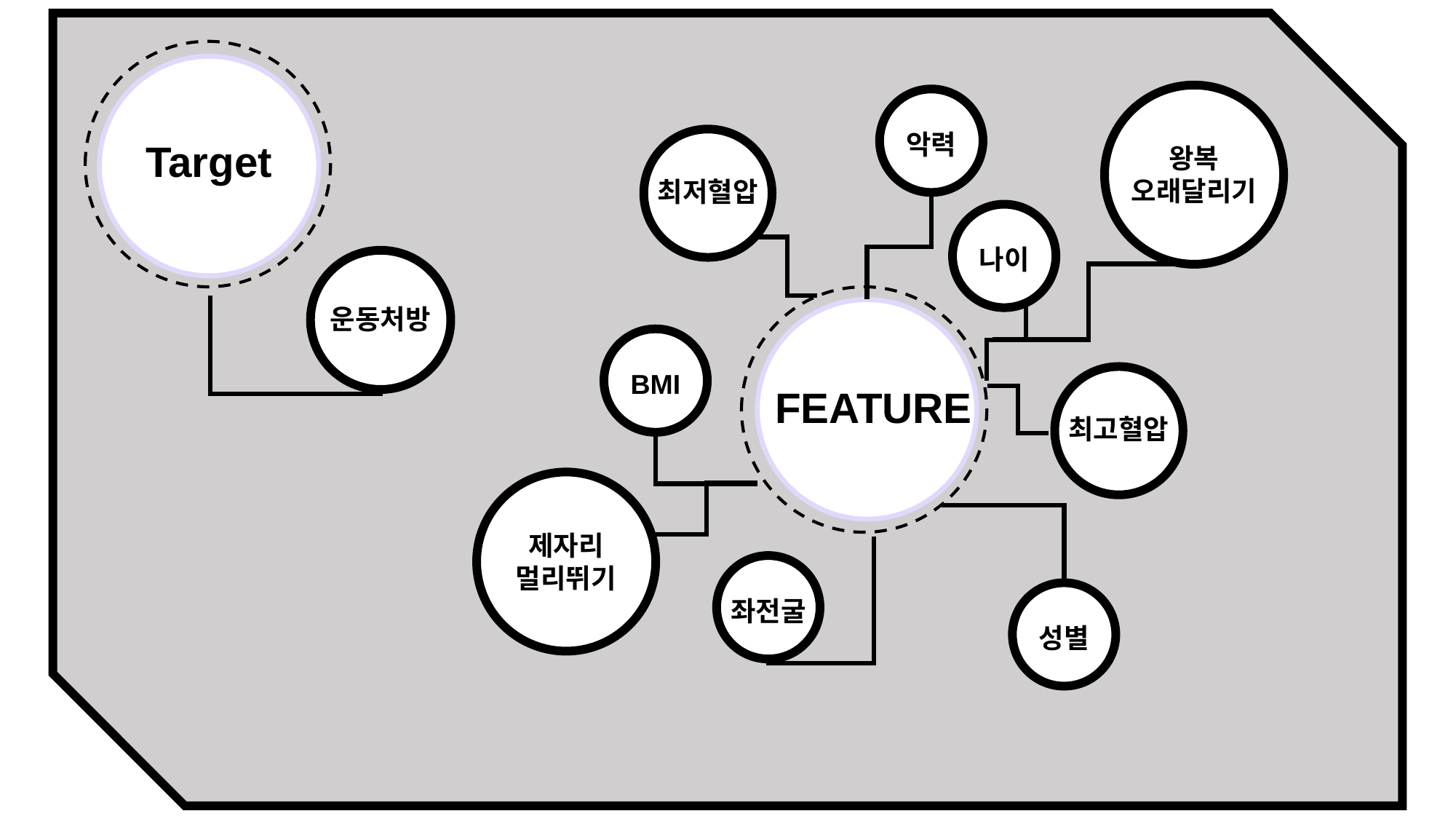

악력
Target

왕복
오래달리기
최저혈압

나이

운동처방

BMI

FEATURE
최고혈압

제자리
멀리뛰기

좌전굴
성별